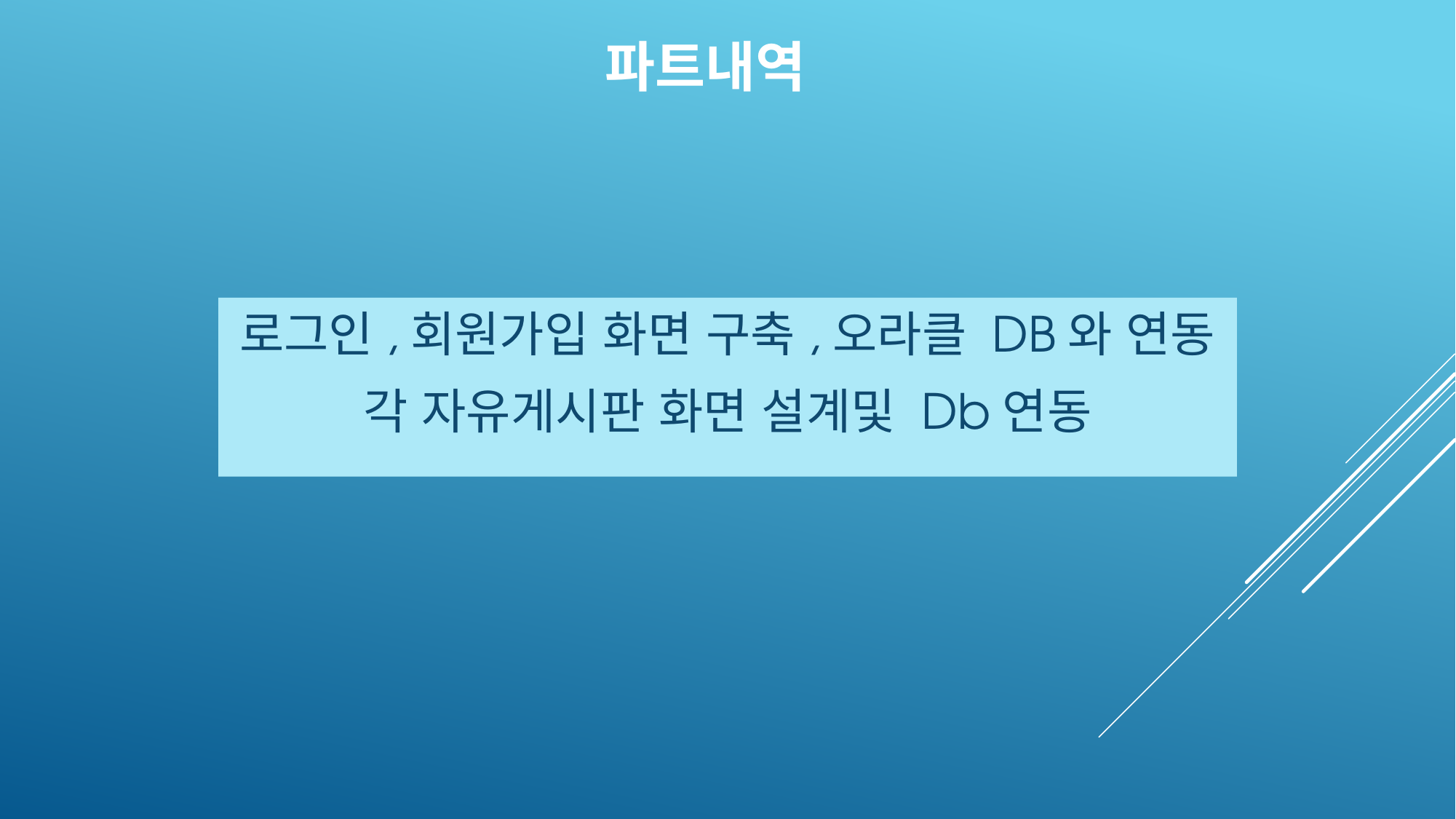

# 파트내역
로그인,회원가입 화면 구축,오라클 DB와 연동
각 자유게시판 화면 설계및 Db연동